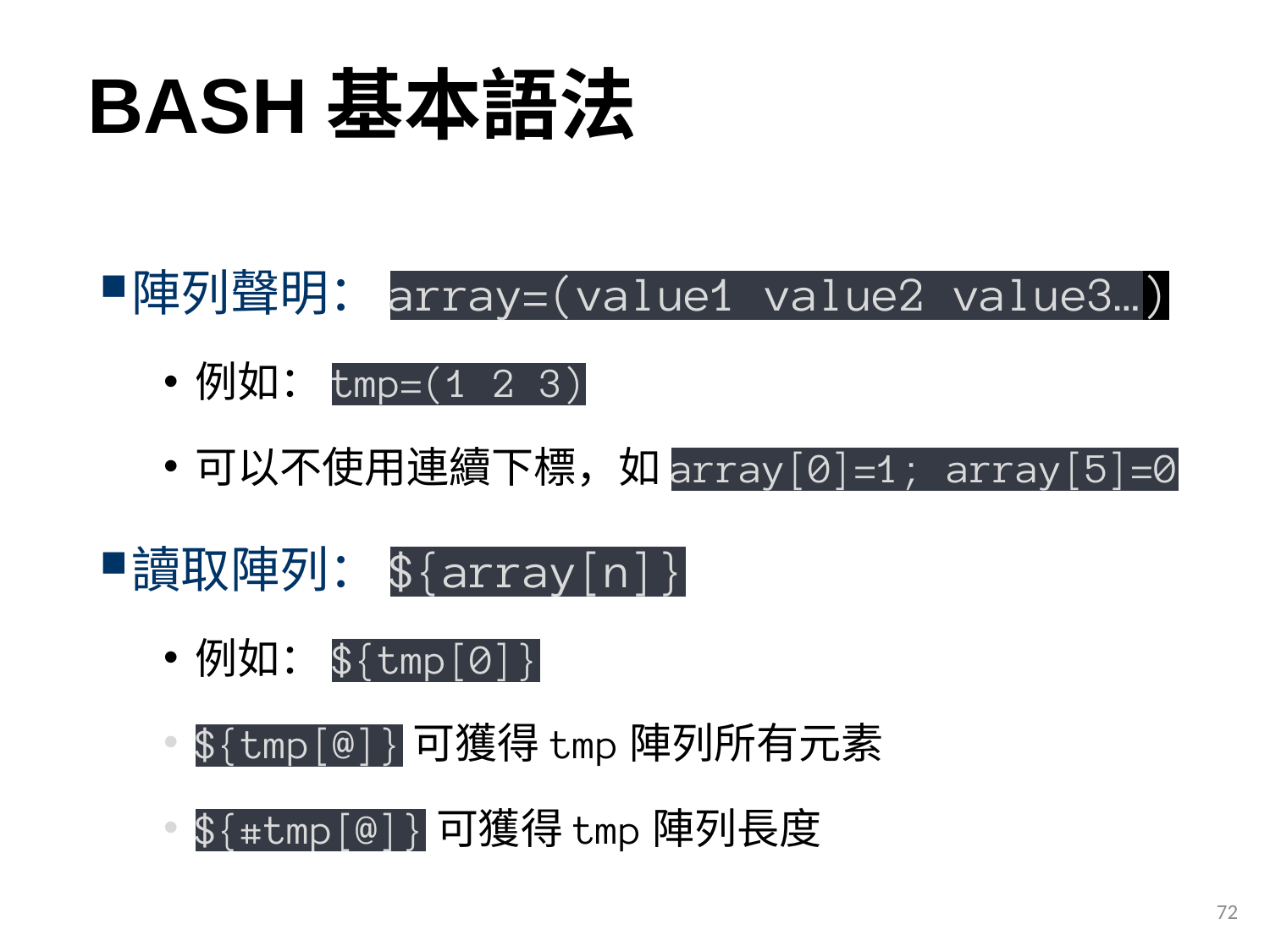

# BASH基本語法
陣列聲明：array=(value1 value2 value3…)
例如：tmp=(1 2 3)
可以不使用連續下標，如array[0]=1; array[5]=0
讀取陣列：${array[n]}
例如：${tmp[0]}
${tmp[@]}可獲得tmp陣列所有元素
${#tmp[@]}可獲得tmp陣列長度
72